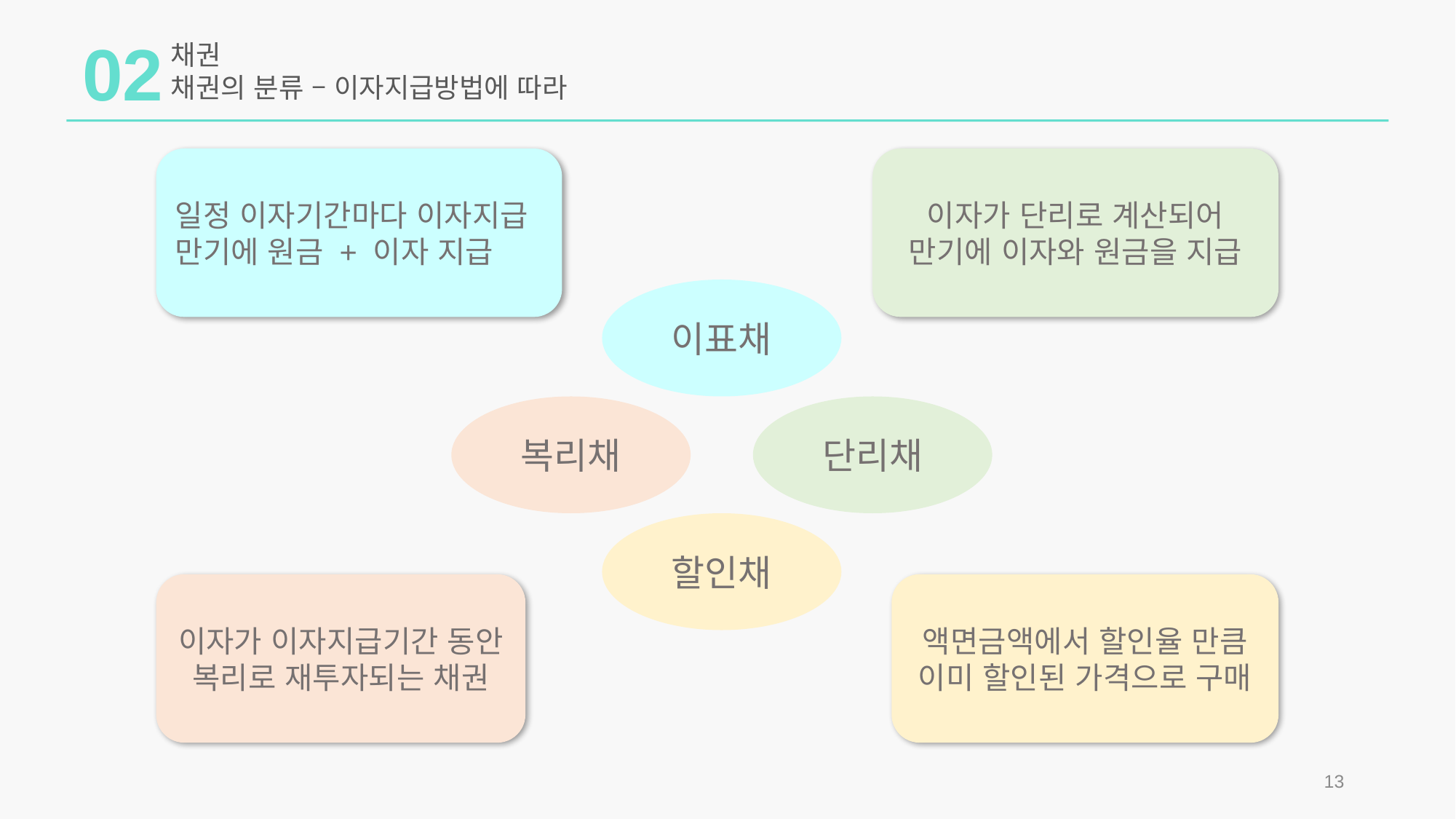

02
채권
채권의 분류 – 이자지급방법에 따라

일정 이자기간마다 이자지급
만기에 원금 + 이자 지급
이자가 단리로 계산되어
만기에 이자와 원금을 지급
이표채
복리채
단리채
할인채
이자가 이자지급기간 동안
복리로 재투자되는 채권
액면금액에서 할인율 만큼
이미 할인된 가격으로 구매
13